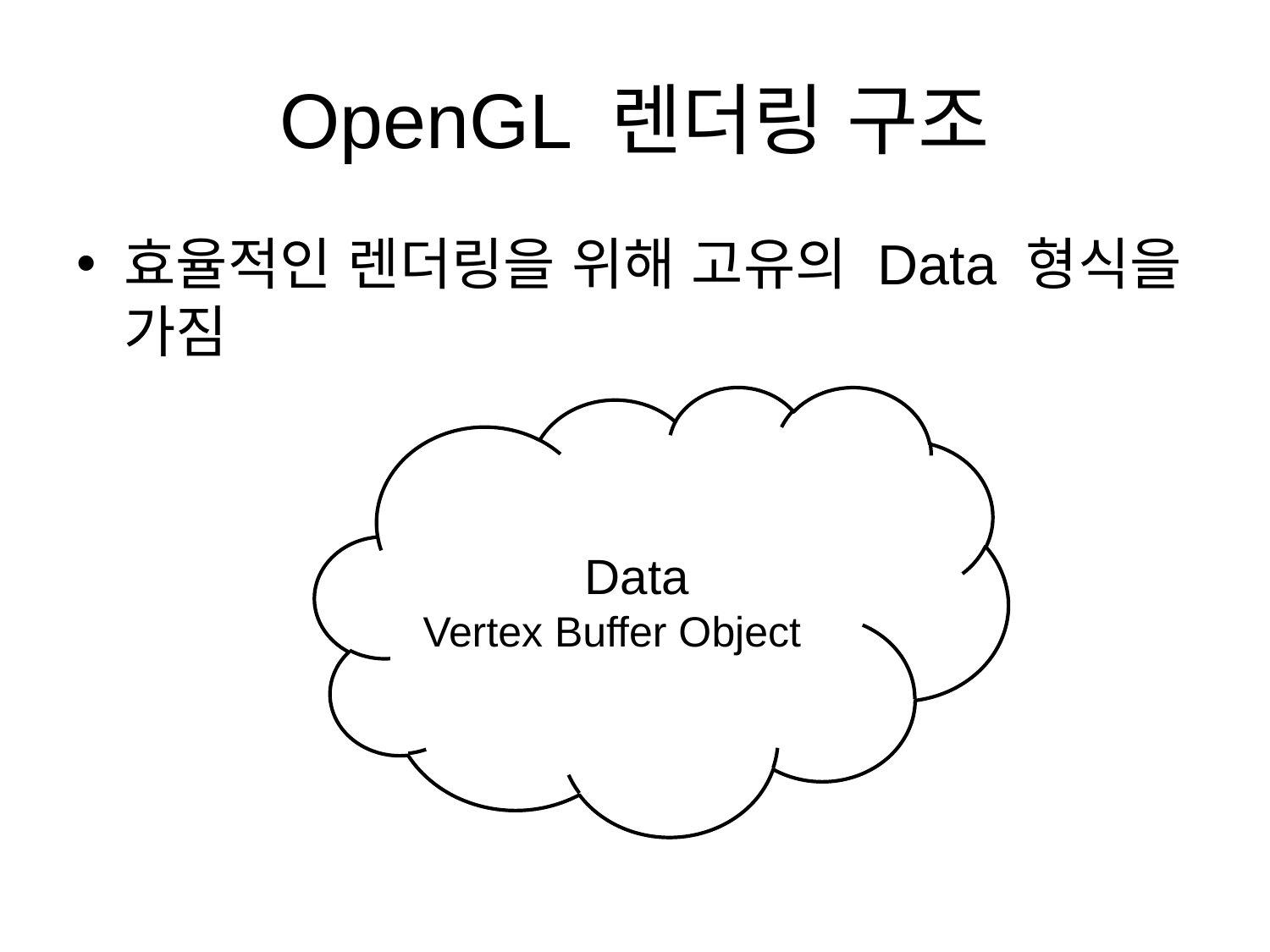

# OpenGL 렌더링 구조
효율적인 렌더링을 위해 고유의 Data 형식을 가짐
Data
Vertex Buffer Object